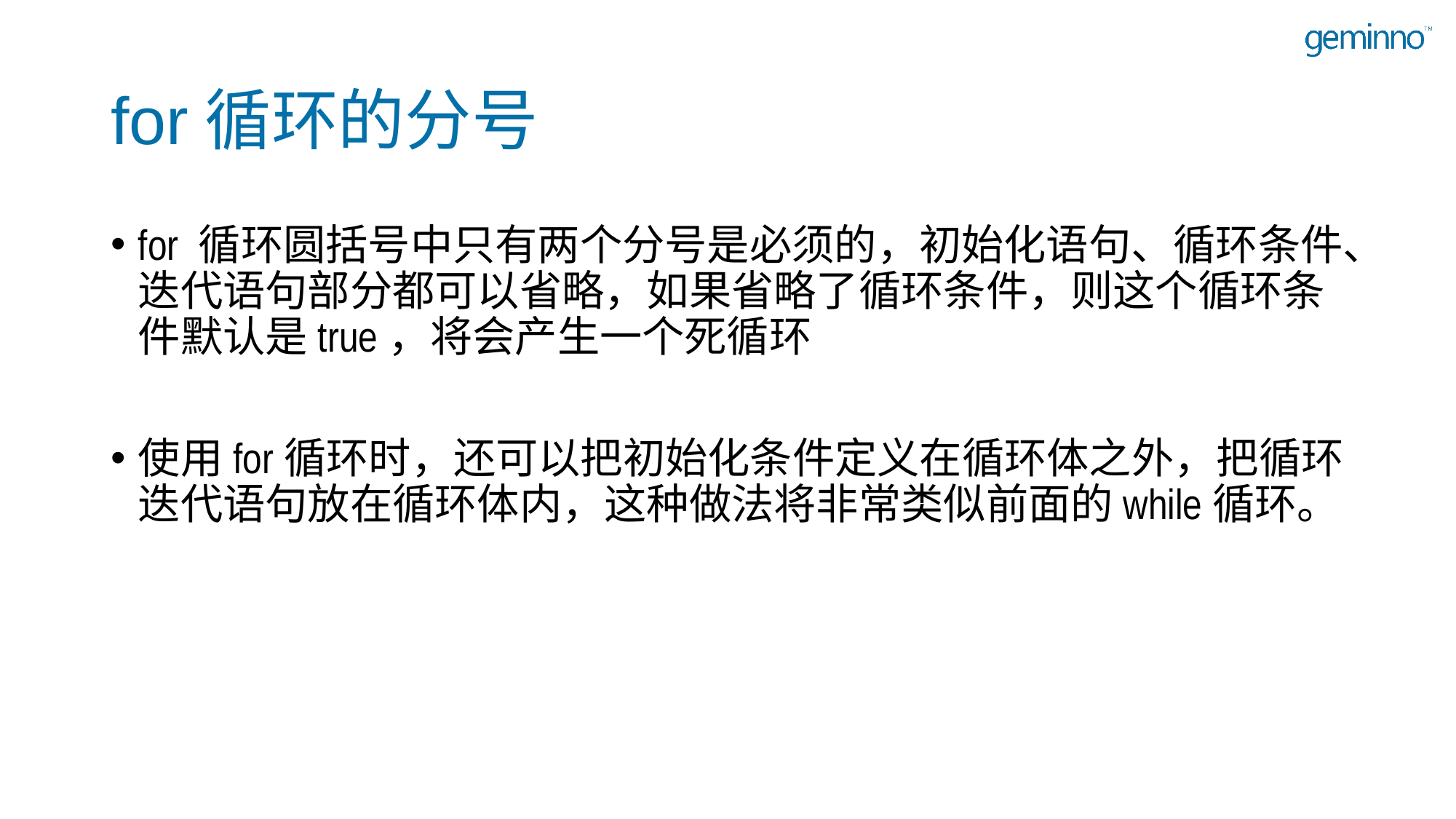

# for循环的分号
for 循环圆括号中只有两个分号是必须的，初始化语句、循环条件、迭代语句部分都可以省略，如果省略了循环条件，则这个循环条件默认是true，将会产生一个死循环

使用for循环时，还可以把初始化条件定义在循环体之外，把循环迭代语句放在循环体内，这种做法将非常类似前面的while循环。